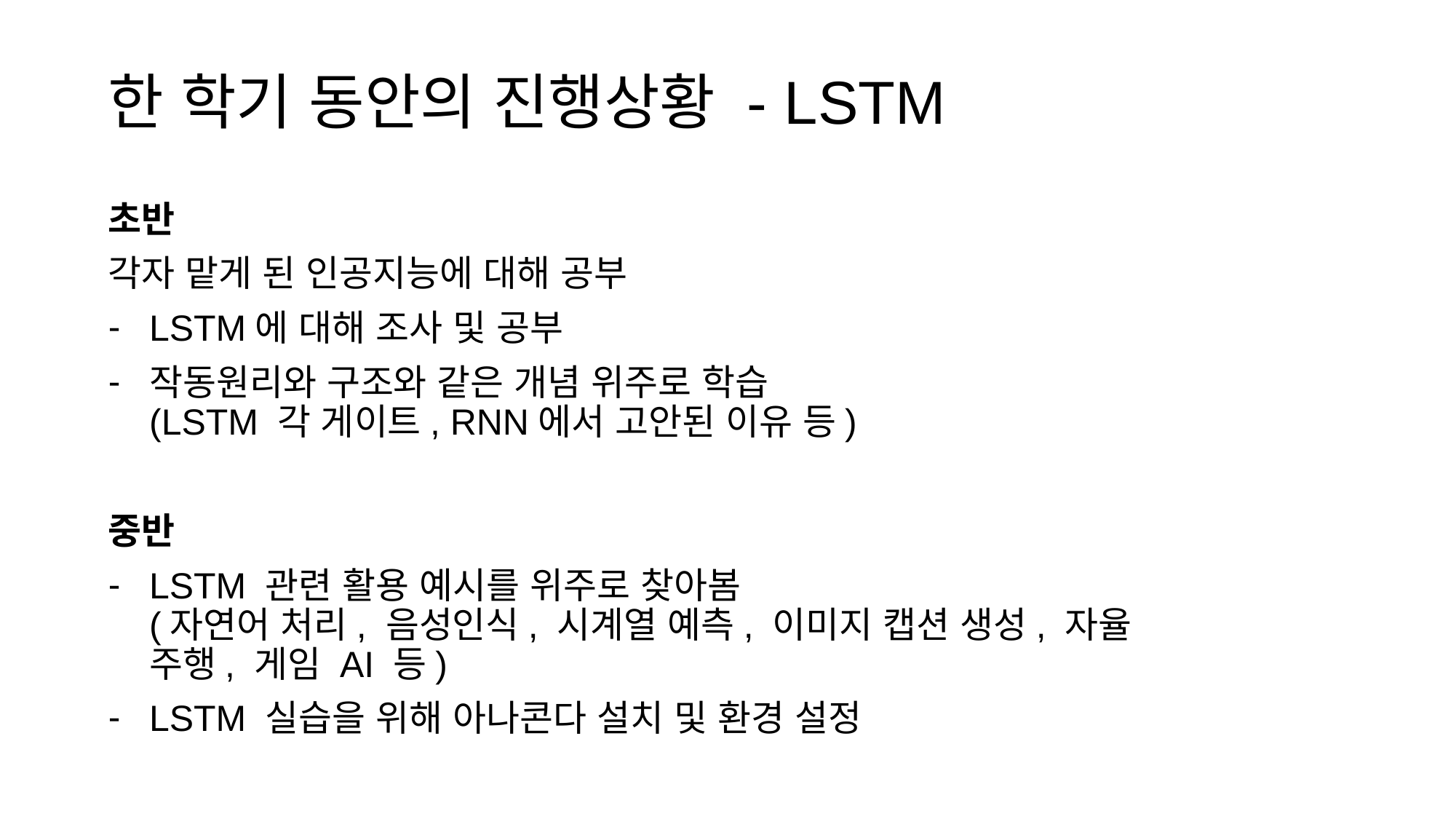

# 한 학기 동안의 진행상황 - LSTM
초반
각자 맡게 된 인공지능에 대해 공부
LSTM에 대해 조사 및 공부
작동원리와 구조와 같은 개념 위주로 학습
(LSTM 각 게이트, RNN에서 고안된 이유 등)

중반
LSTM 관련 활용 예시를 위주로 찾아봄
(자연어 처리, 음성인식, 시계열 예측, 이미지 캡션 생성, 자율 주행, 게임 AI 등)
LSTM 실습을 위해 아나콘다 설치 및 환경 설정